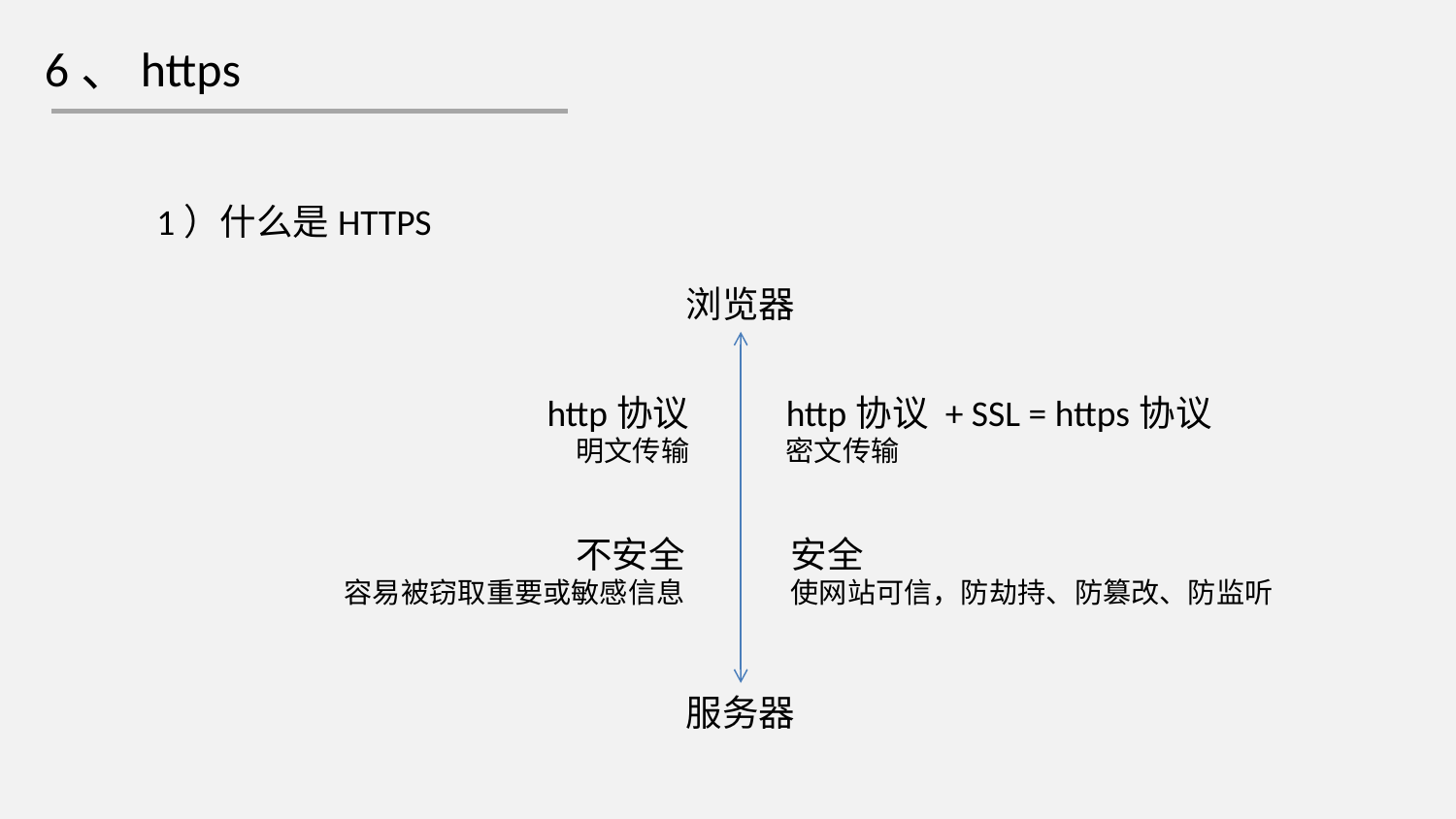

6、https
1）什么是HTTPS
浏览器
http协议 + SSL = https协议
密文传输
http协议
明文传输
安全
使网站可信，防劫持、防篡改、防监听
不安全
容易被窃取重要或敏感信息
服务器